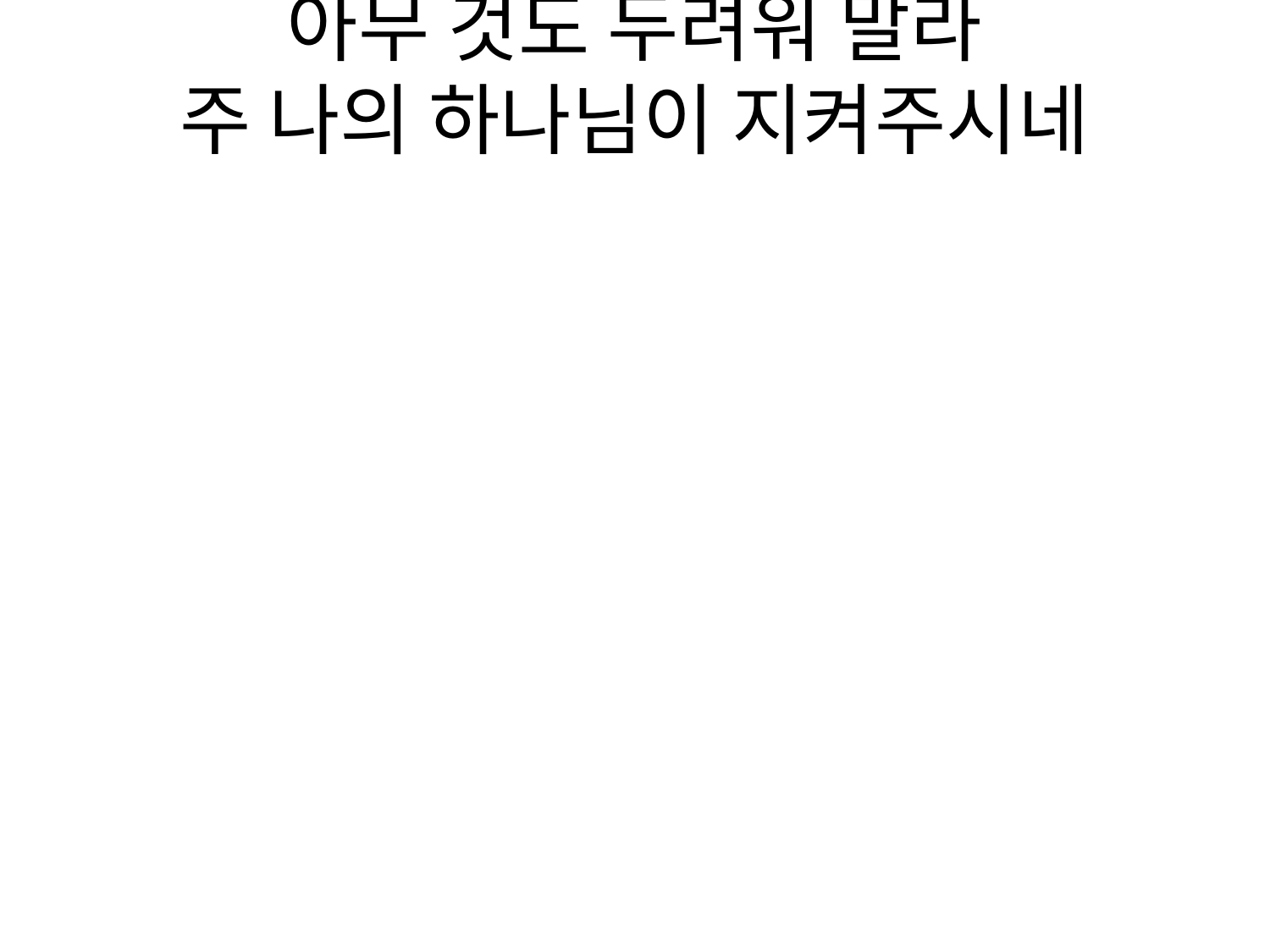

# 아무 것도 두려워 말라
주 나의 하나님이 지켜주시네